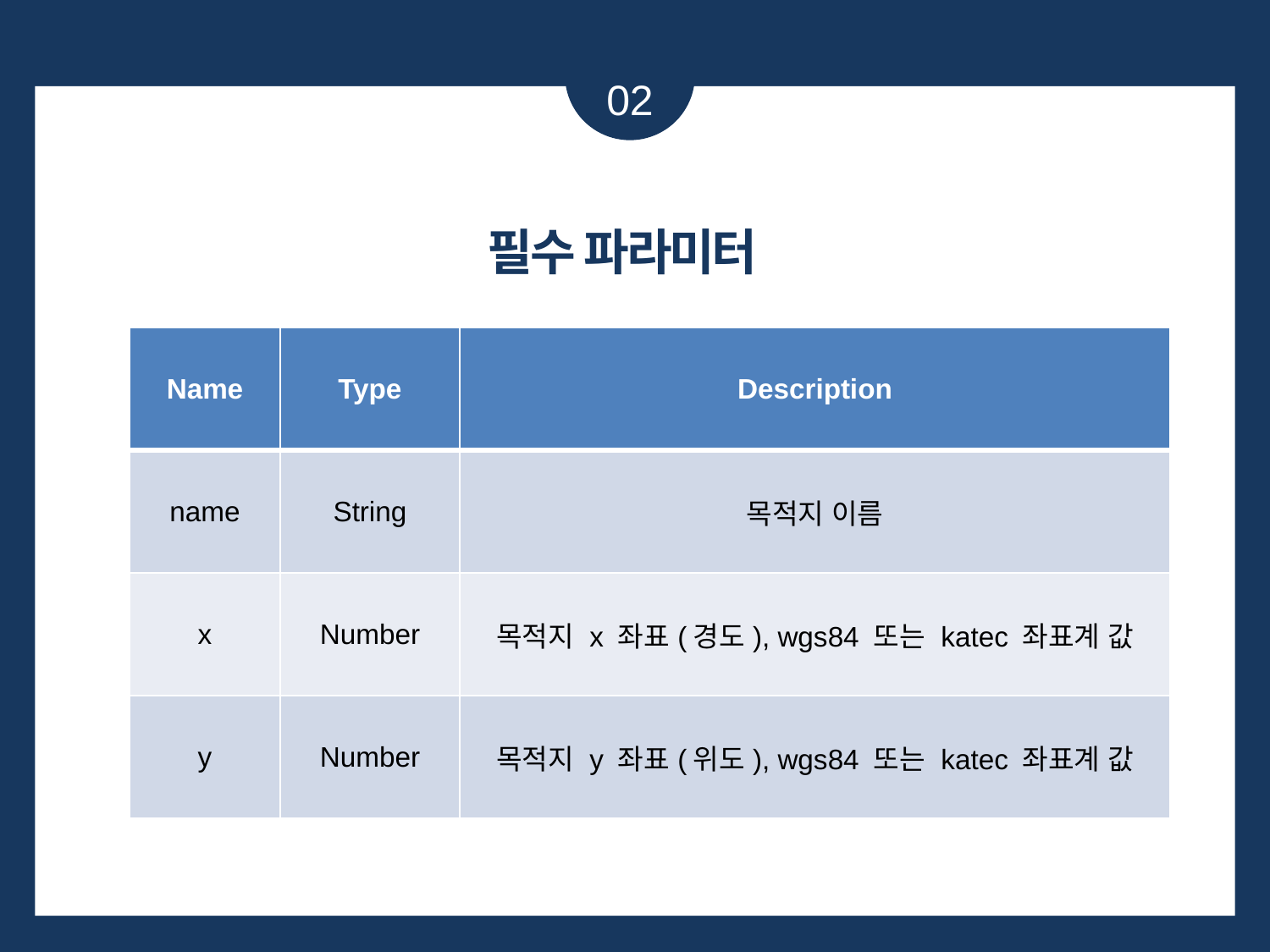

02

필수 파라미터

| Name | Type | Description |
| --- | --- | --- |
| name | String | 목적지 이름 |
| x | Number | 목적지 x 좌표(경도), wgs84 또는 katec 좌표계 값 |
| y | Number | 목적지 y 좌표(위도), wgs84 또는 katec 좌표계 값 |